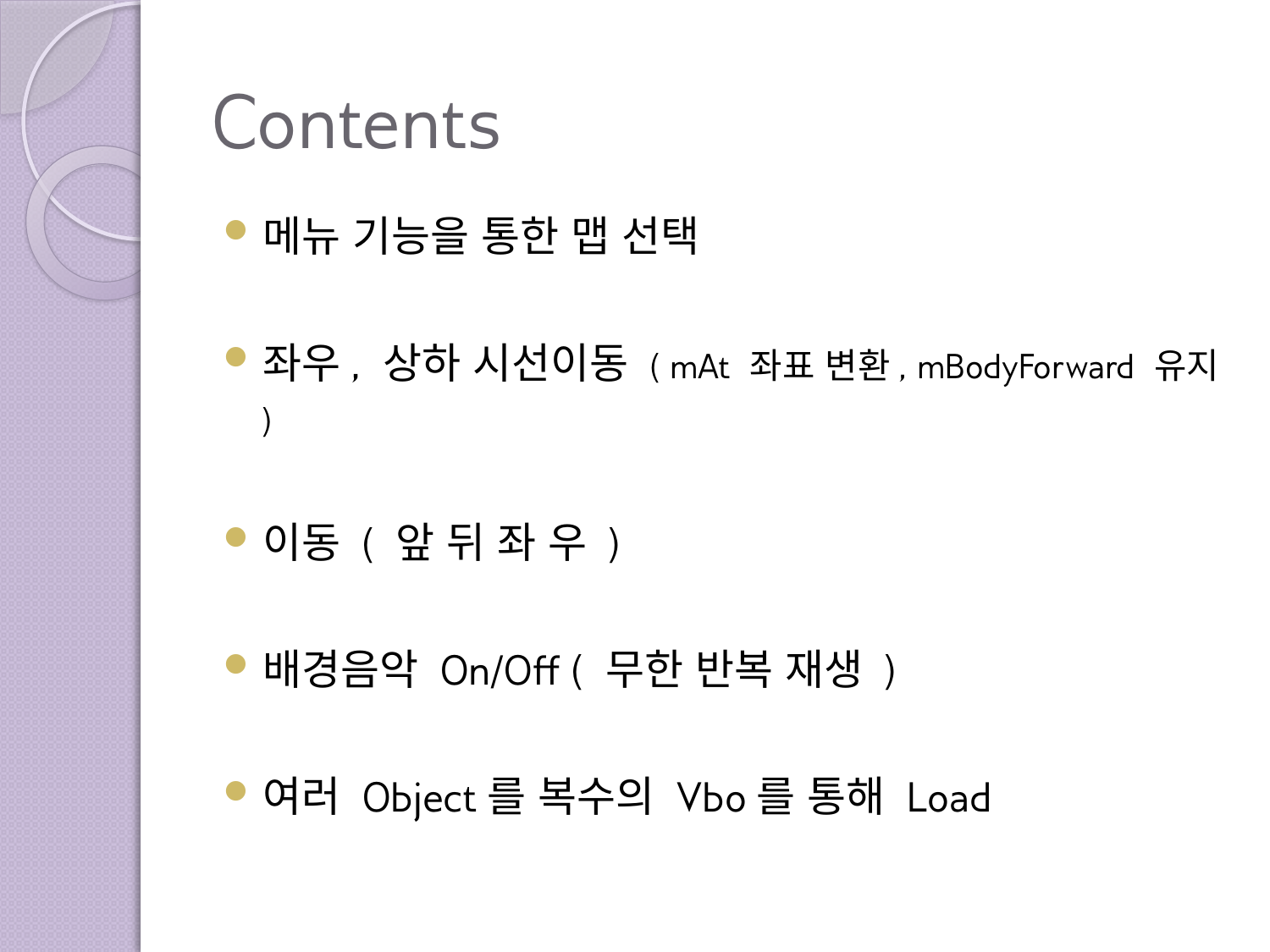

# Contents
메뉴 기능을 통한 맵 선택

좌우, 상하 시선이동 ( mAt 좌표 변환, mBodyForward 유지 )

이동 ( 앞 뒤 좌 우 )

배경음악 On/Off ( 무한 반복 재생 )

여러 Object를 복수의 Vbo를 통해 Load